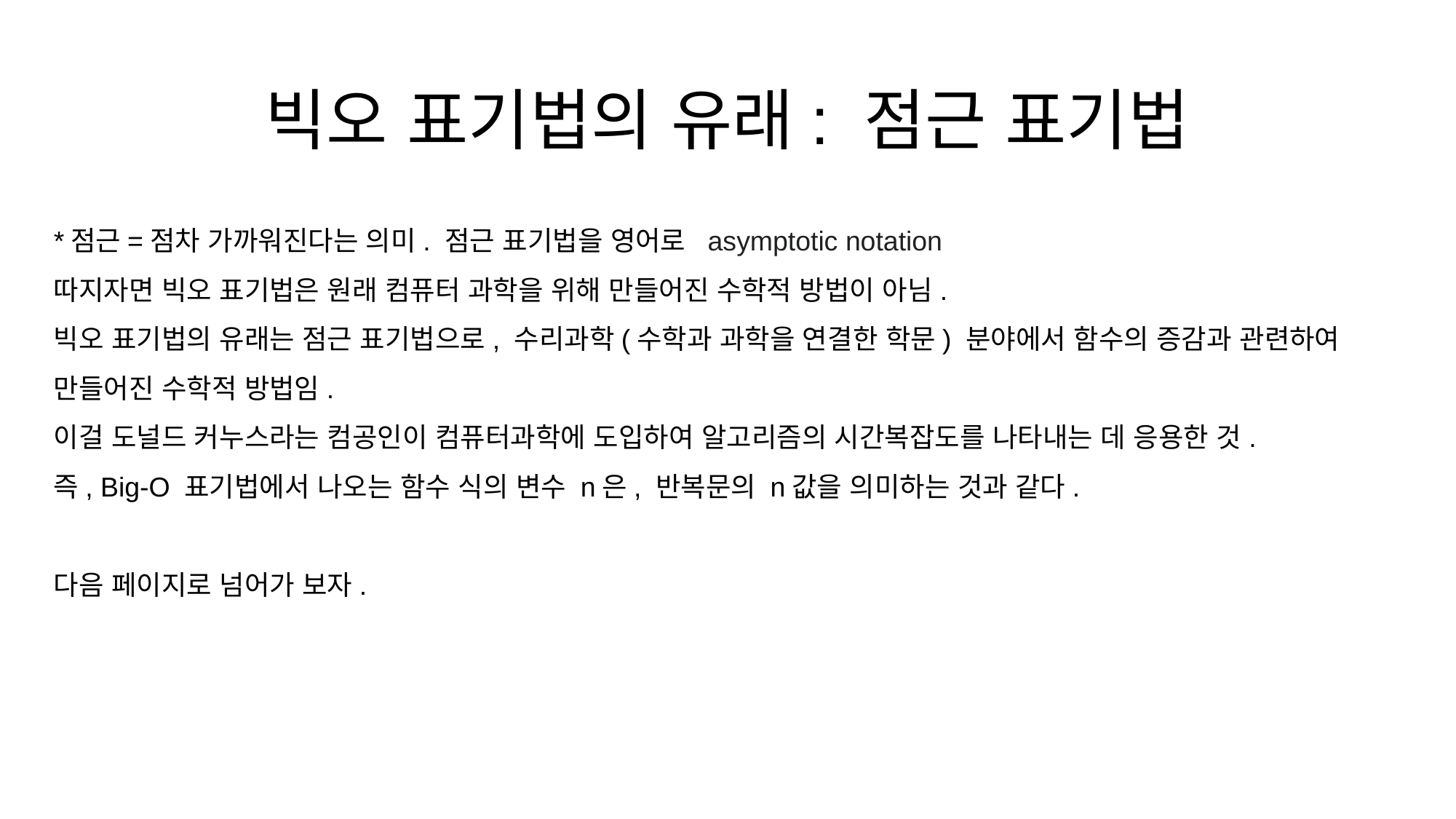

# 빅오 표기법의 유래: 점근 표기법
*점근=점차 가까워진다는 의미. 점근 표기법을 영어로  asymptotic notation
따지자면 빅오 표기법은 원래 컴퓨터 과학을 위해 만들어진 수학적 방법이 아님.
빅오 표기법의 유래는 점근 표기법으로, 수리과학(수학과 과학을 연결한 학문) 분야에서 함수의 증감과 관련하여 만들어진 수학적 방법임.
이걸 도널드 커누스라는 컴공인이 컴퓨터과학에 도입하여 알고리즘의 시간복잡도를 나타내는 데 응용한 것.
즉, Big-O 표기법에서 나오는 함수 식의 변수 n은, 반복문의 n값을 의미하는 것과 같다.

다음 페이지로 넘어가 보자.